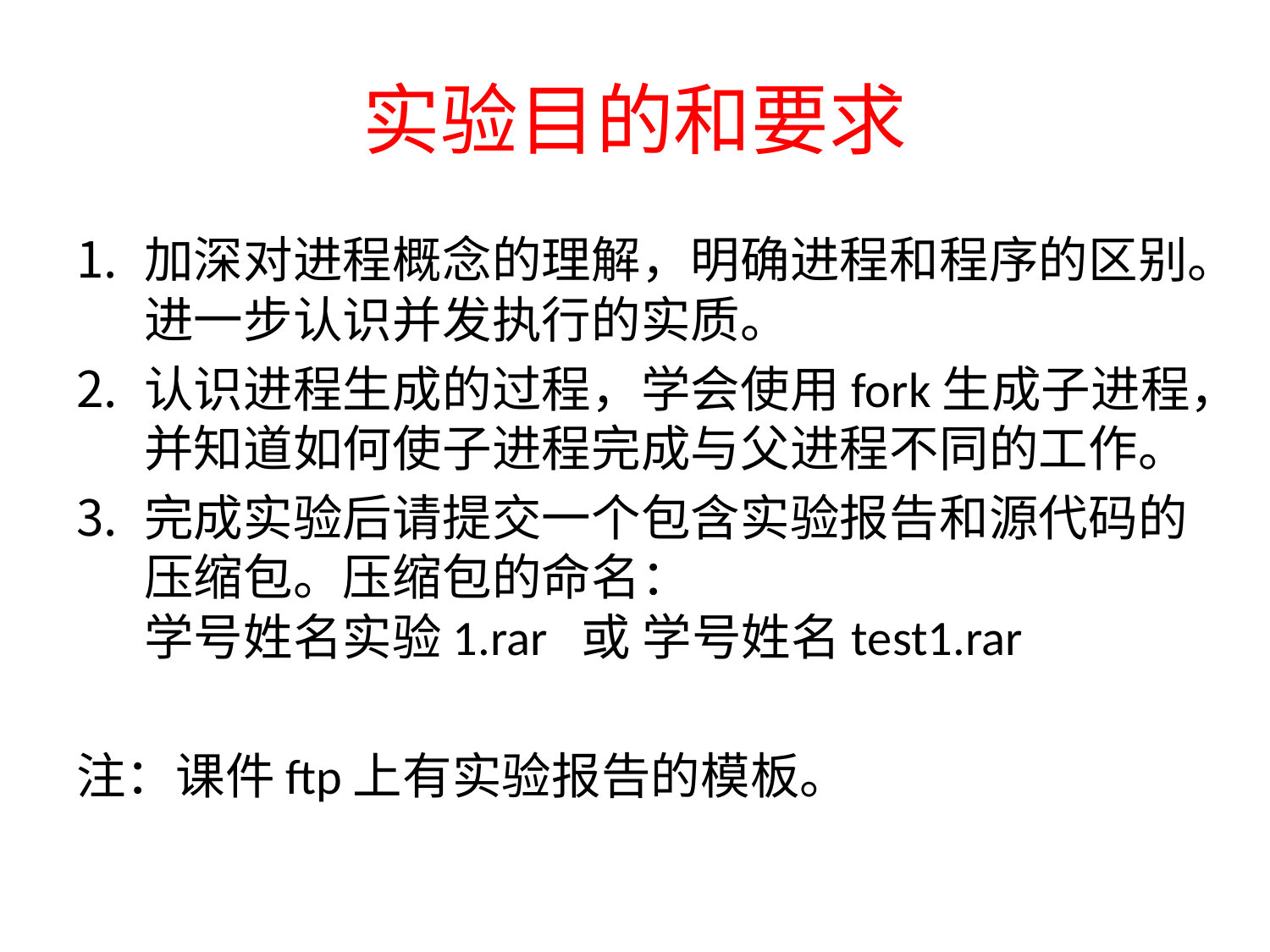

# 实验目的和要求
加深对进程概念的理解，明确进程和程序的区别。进一步认识并发执行的实质。
认识进程生成的过程，学会使用fork生成子进程，并知道如何使子进程完成与父进程不同的工作。
完成实验后请提交一个包含实验报告和源代码的压缩包。压缩包的命名：
学号姓名实验1.rar  或 学号姓名test1.rar

注：课件ftp上有实验报告的模板。